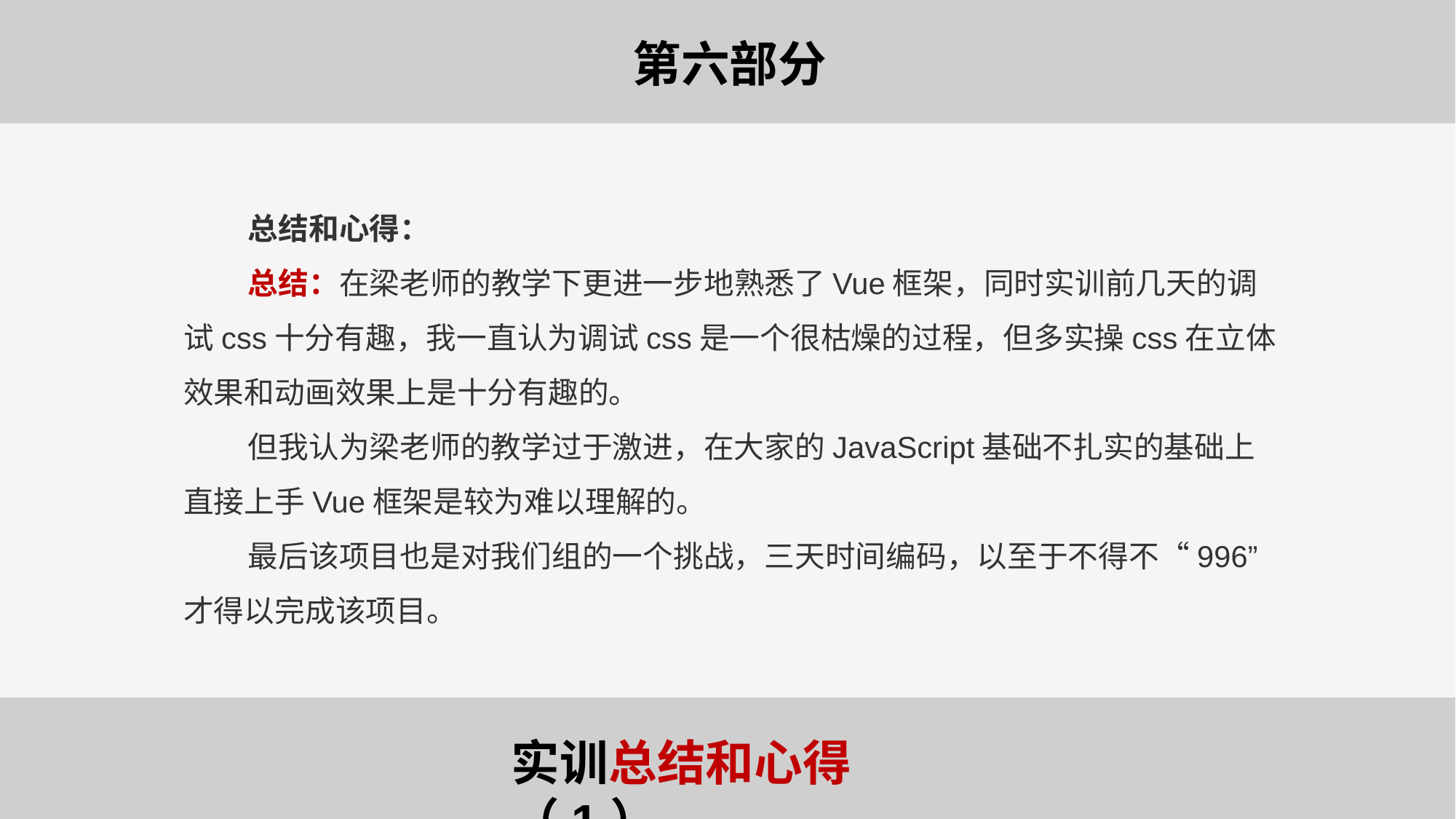

第六部分
总结和心得：
总结：在梁老师的教学下更进一步地熟悉了Vue框架，同时实训前几天的调试css十分有趣，我一直认为调试css是一个很枯燥的过程，但多实操css在立体效果和动画效果上是十分有趣的。
但我认为梁老师的教学过于激进，在大家的JavaScript基础不扎实的基础上直接上手Vue框架是较为难以理解的。
最后该项目也是对我们组的一个挑战，三天时间编码，以至于不得不“996” 才得以完成该项目。

实训总结和心得（1）